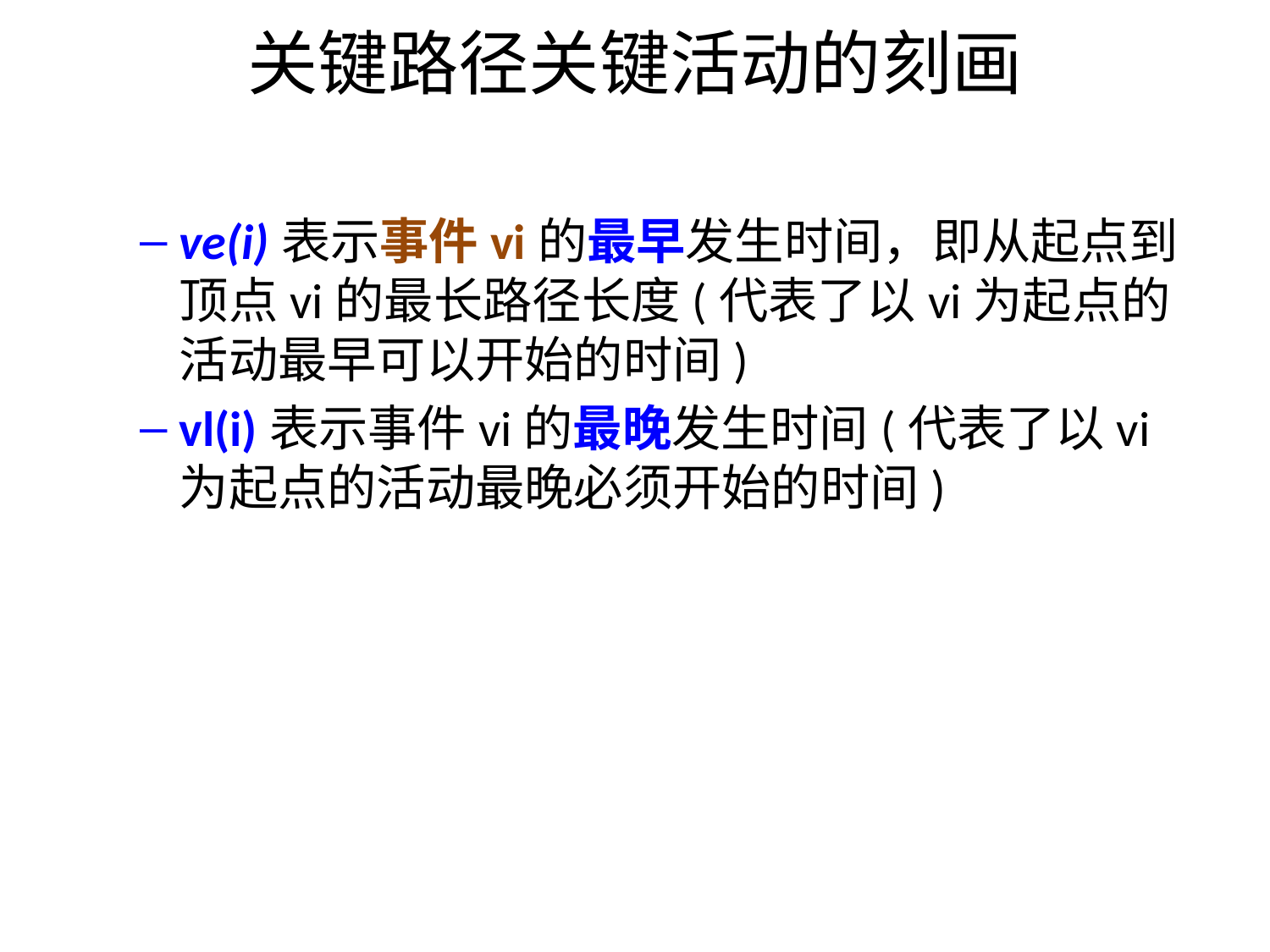

# 关键路径关键活动的刻画

ve(i)表示事件vi的最早发生时间，即从起点到顶点vi的最长路径长度(代表了以vi为起点的活动最早可以开始的时间)
vl(i)表示事件vi的最晚发生时间(代表了以vi为起点的活动最晚必须开始的时间)